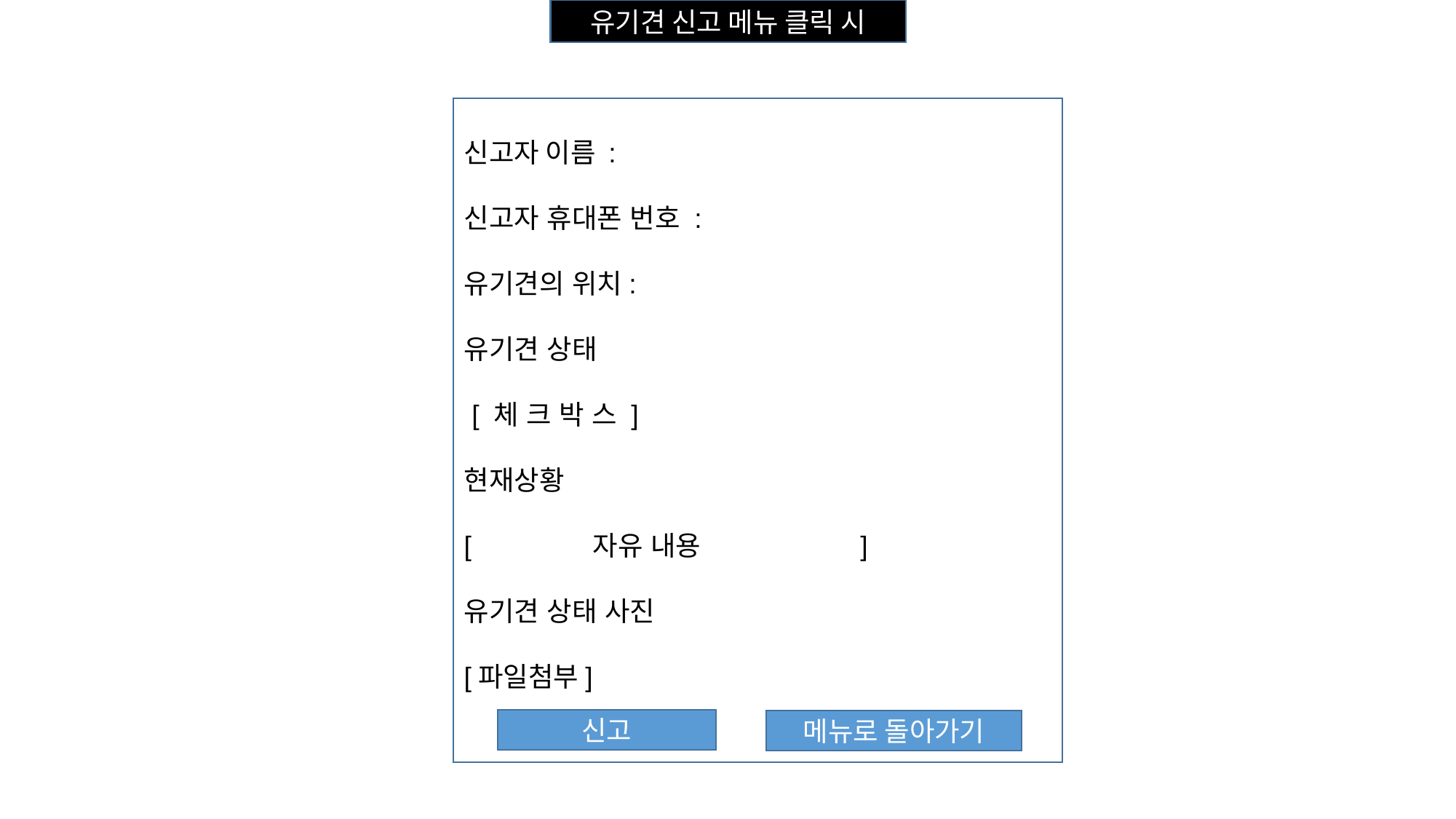

유기견 신고 메뉴 클릭 시
신고자 이름 :

신고자 휴대폰 번호 :

유기견의 위치:

유기견 상태

 [ 체 크 박 스 ]

현재상황

[               자유 내용                    ]

유기견 상태 사진

[파일첨부]

신고
메뉴로 돌아가기